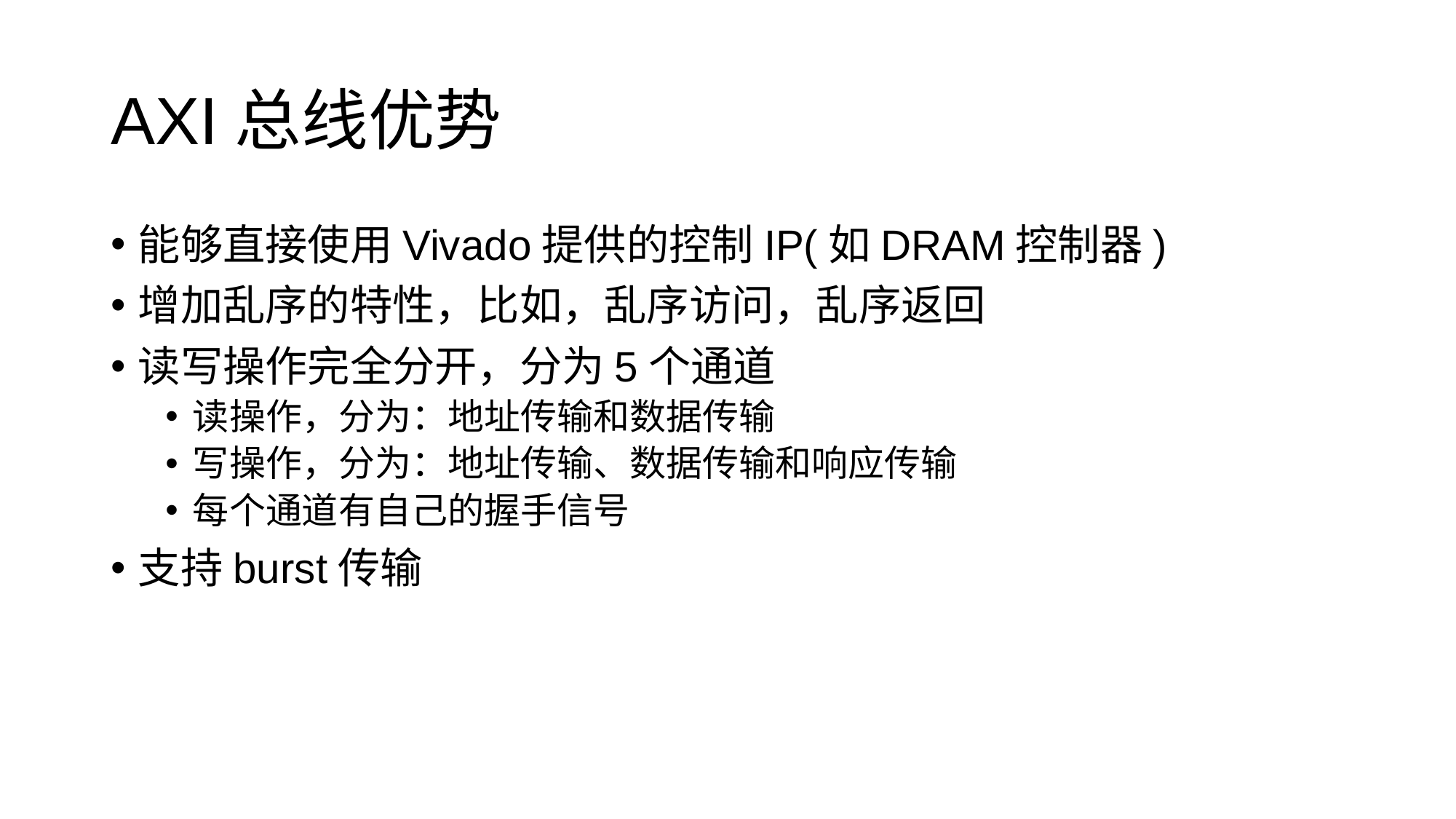

# AXI总线优势
能够直接使用Vivado提供的控制IP(如DRAM控制器)
增加乱序的特性，比如，乱序访问，乱序返回
读写操作完全分开，分为5个通道
读操作，分为：地址传输和数据传输
写操作，分为：地址传输、数据传输和响应传输
每个通道有自己的握手信号
支持burst传输